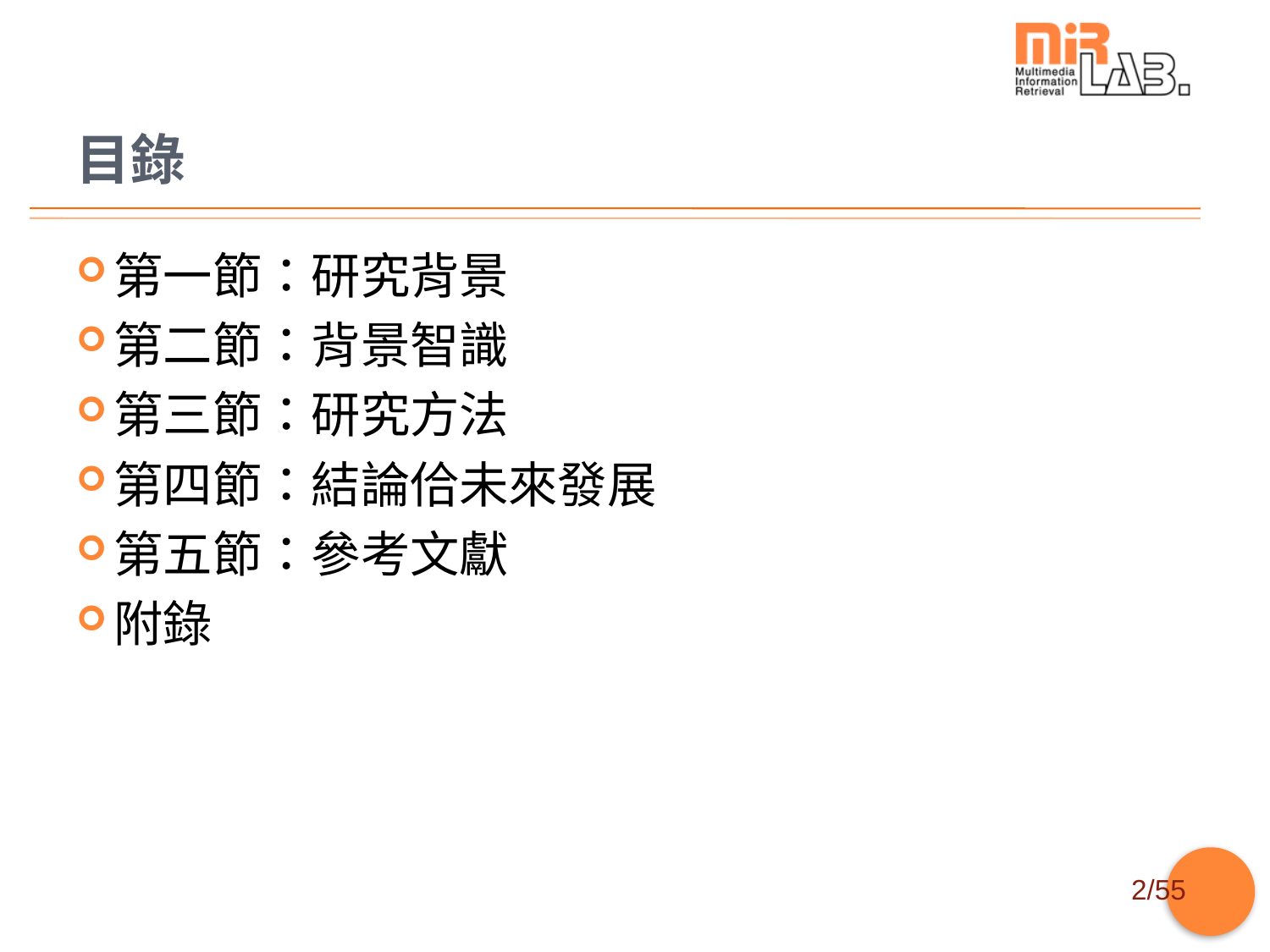

# 目錄
第一節：研究背景
第二節：背景智識
第三節：研究方法
第四節：結論佮未來發展
第五節：參考文獻
附錄